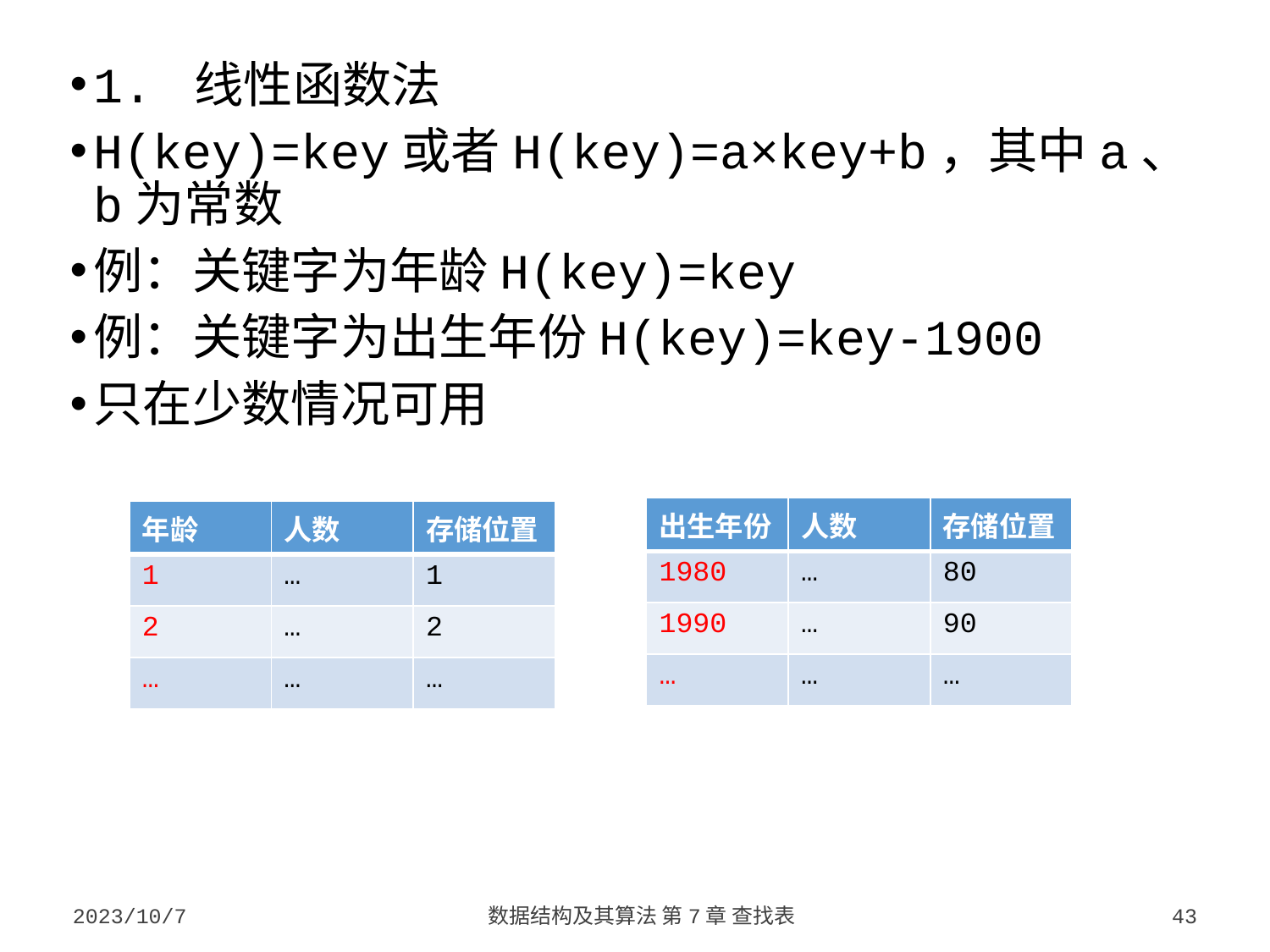

1. 线性函数法
H(key)=key或者H(key)=a×key+b，其中a、b为常数
例：关键字为年龄H(key)=key
例：关键字为出生年份H(key)=key-1900
只在少数情况可用
| 出生年份 | 人数 | 存储位置 |
| --- | --- | --- |
| 1980 | … | 80 |
| 1990 | … | 90 |
| … | … | … |
| 年龄 | 人数 | 存储位置 |
| --- | --- | --- |
| 1 | … | 1 |
| 2 | … | 2 |
| … | … | … |
2023/10/7
数据结构及其算法 第7章 查找表
43